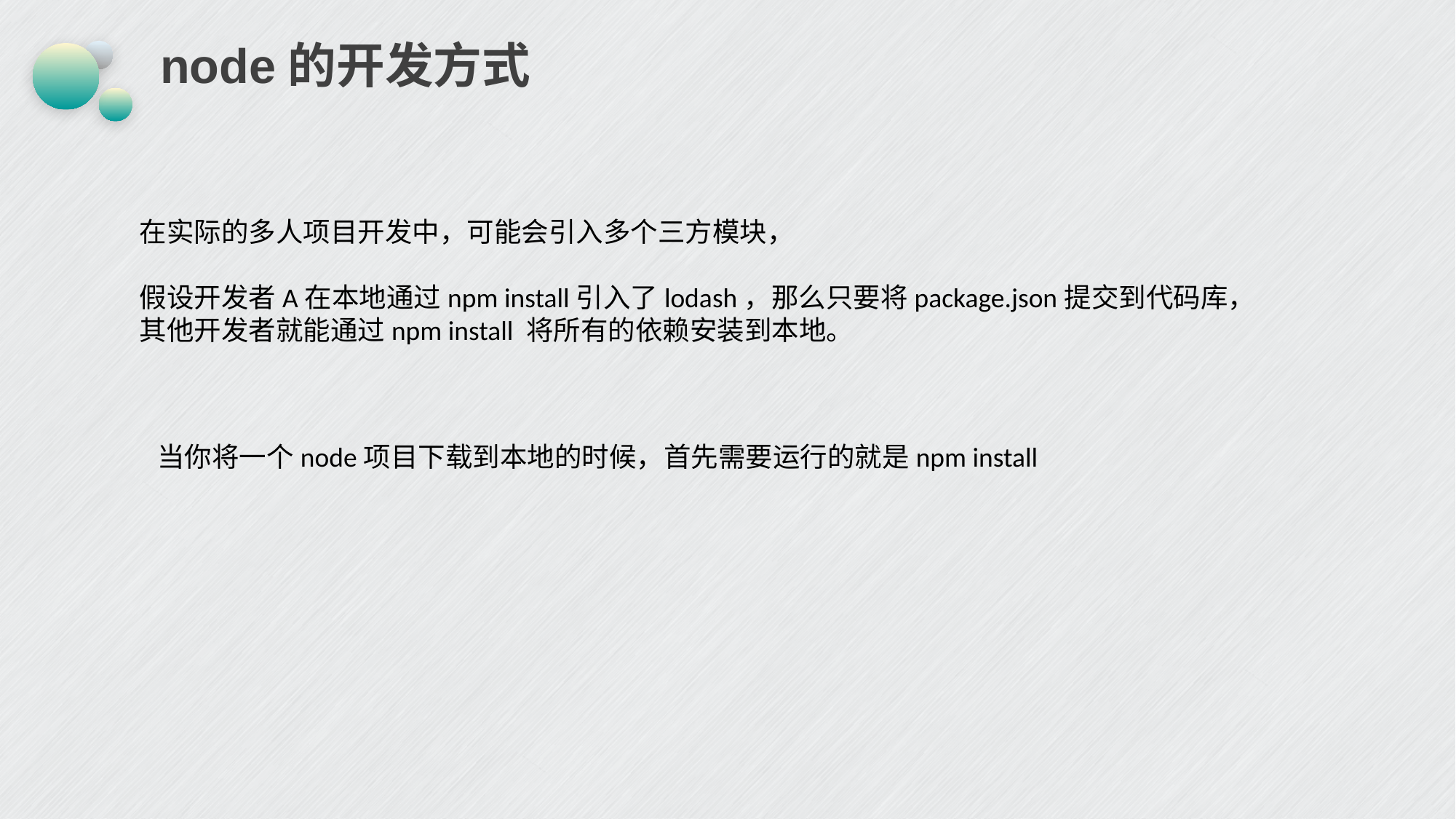

# node的开发方式

在实际的多人项目开发中，可能会引入多个三方模块，

假设开发者A在本地通过npm install引入了lodash，那么只要将package.json提交到代码库，
其他开发者就能通过npm install 将所有的依赖安装到本地。
当你将一个node项目下载到本地的时候，首先需要运行的就是npm install